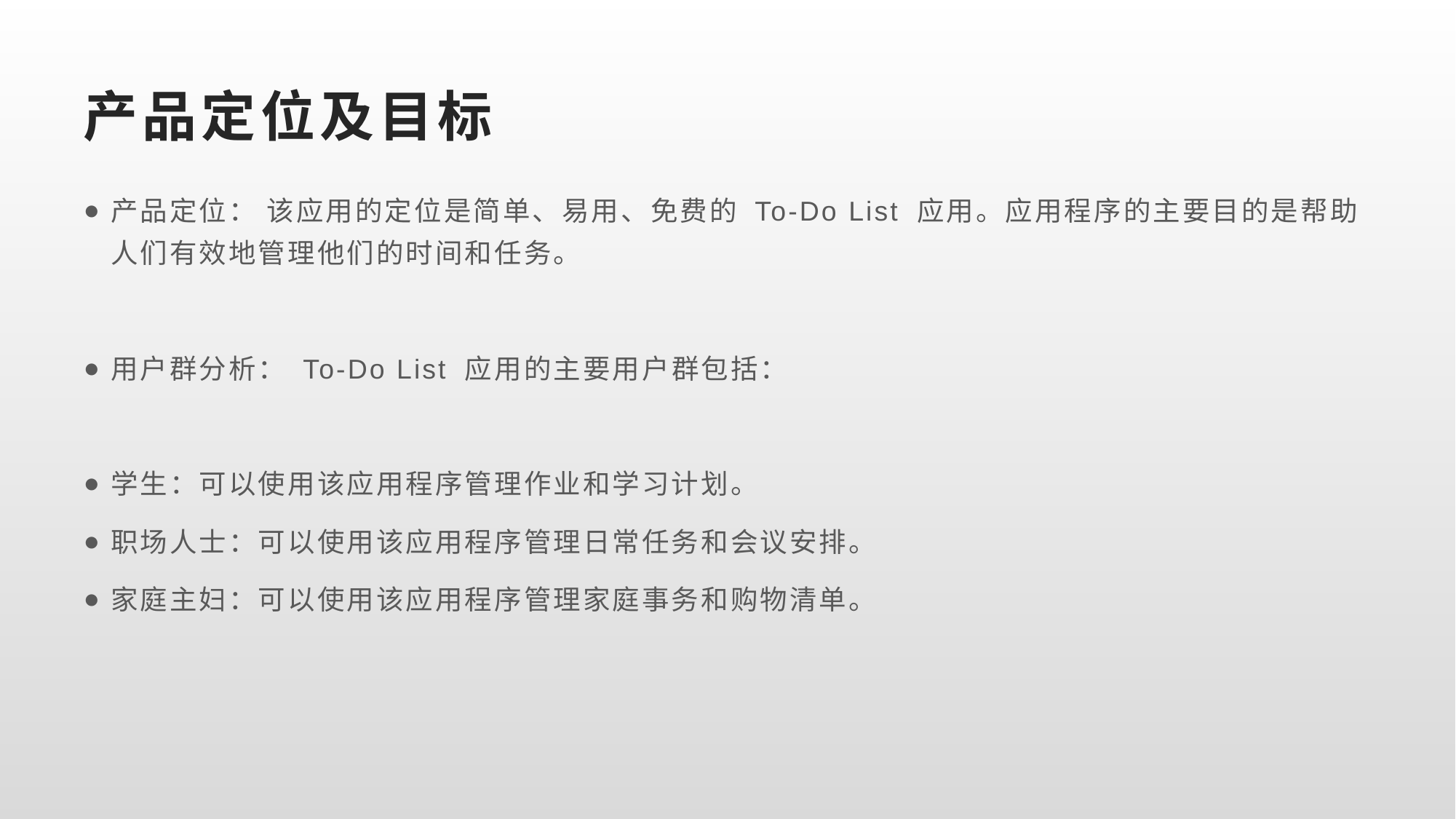

# 产品定位及目标
产品定位： 该应用的定位是简单、易用、免费的 To-Do List 应用。应用程序的主要目的是帮助人们有效地管理他们的时间和任务。

用户群分析： To-Do List 应用的主要用户群包括：

学生：可以使用该应用程序管理作业和学习计划。
职场人士：可以使用该应用程序管理日常任务和会议安排。
家庭主妇：可以使用该应用程序管理家庭事务和购物清单。